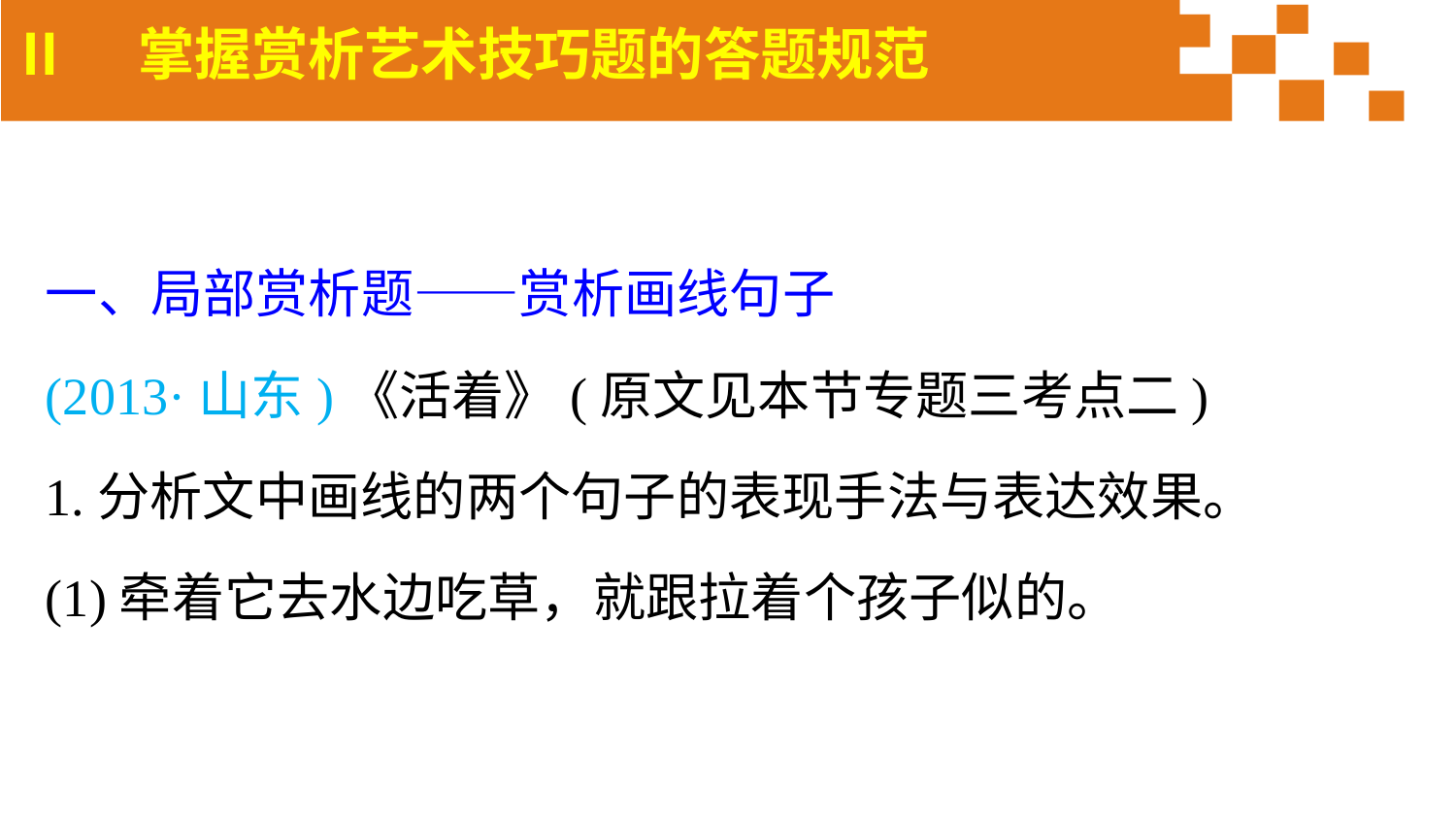

Ⅱ　掌握赏析艺术技巧题的答题规范
一、局部赏析题——赏析画线句子
(2013·山东)《活着》(原文见本节专题三考点二)
1.分析文中画线的两个句子的表现手法与表达效果。
(1)牵着它去水边吃草，就跟拉着个孩子似的。